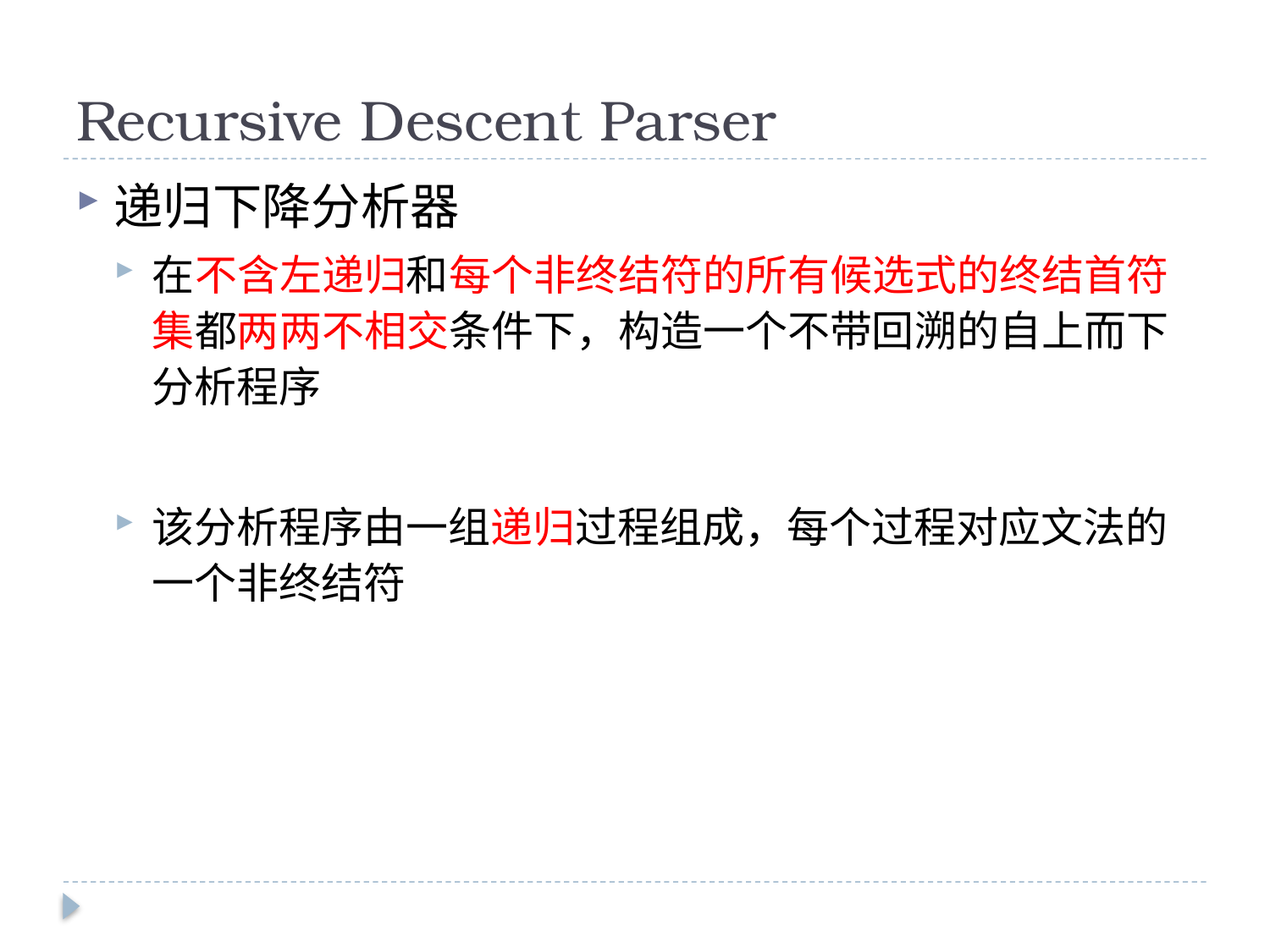

# Recursive Descent Parser
递归下降分析器
在不含左递归和每个非终结符的所有候选式的终结首符集都两两不相交条件下，构造一个不带回溯的自上而下分析程序

该分析程序由一组递归过程组成，每个过程对应文法的一个非终结符

32